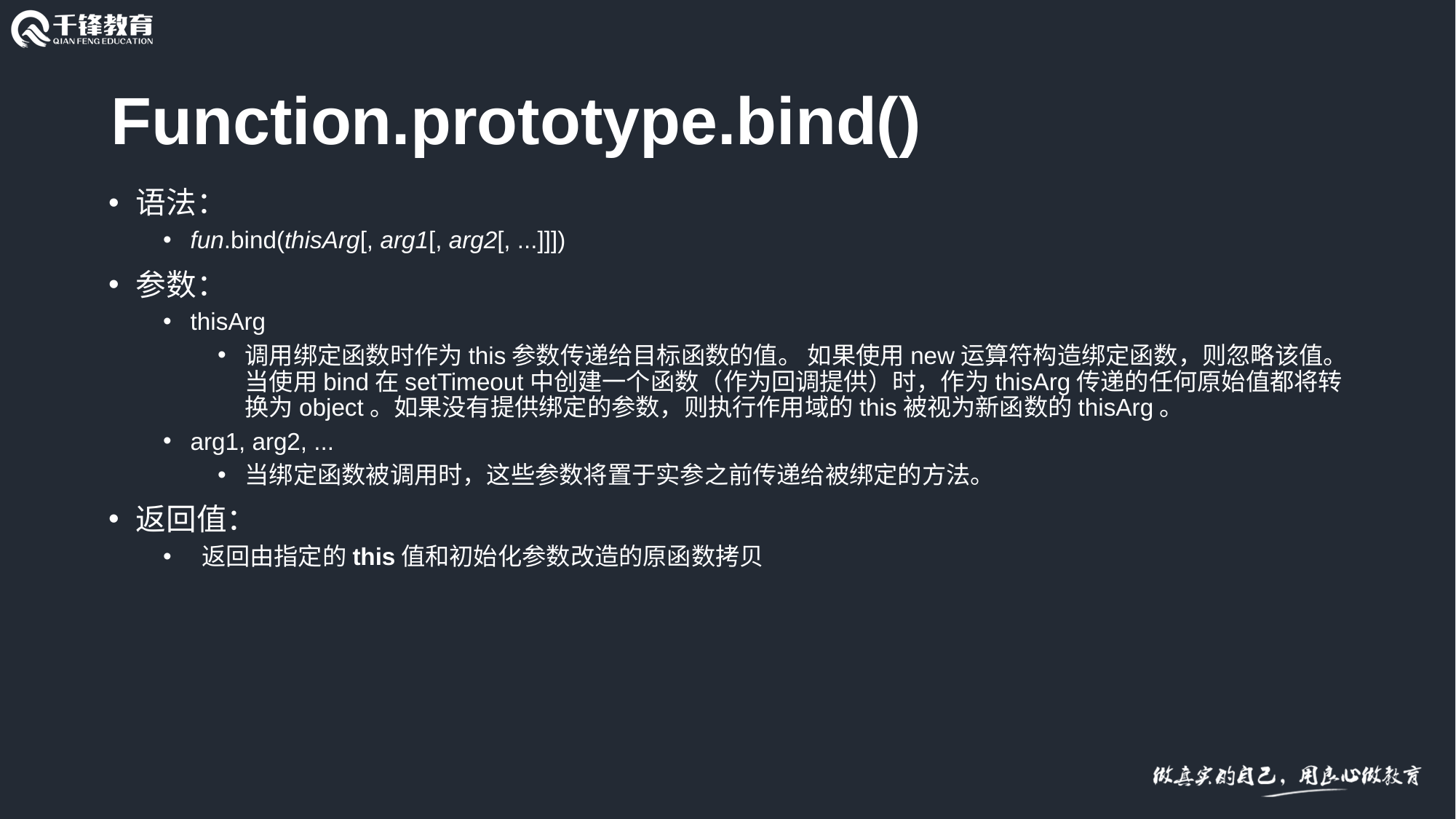

# Function.prototype.bind()
语法：
fun.bind(thisArg[, arg1[, arg2[, ...]]])
参数：
thisArg
调用绑定函数时作为this参数传递给目标函数的值。 如果使用new运算符构造绑定函数，则忽略该值。当使用bind在setTimeout中创建一个函数（作为回调提供）时，作为thisArg传递的任何原始值都将转换为object。如果没有提供绑定的参数，则执行作用域的this被视为新函数的thisArg。
arg1, arg2, ...
当绑定函数被调用时，这些参数将置于实参之前传递给被绑定的方法。
返回值：
 返回由指定的this值和初始化参数改造的原函数拷贝